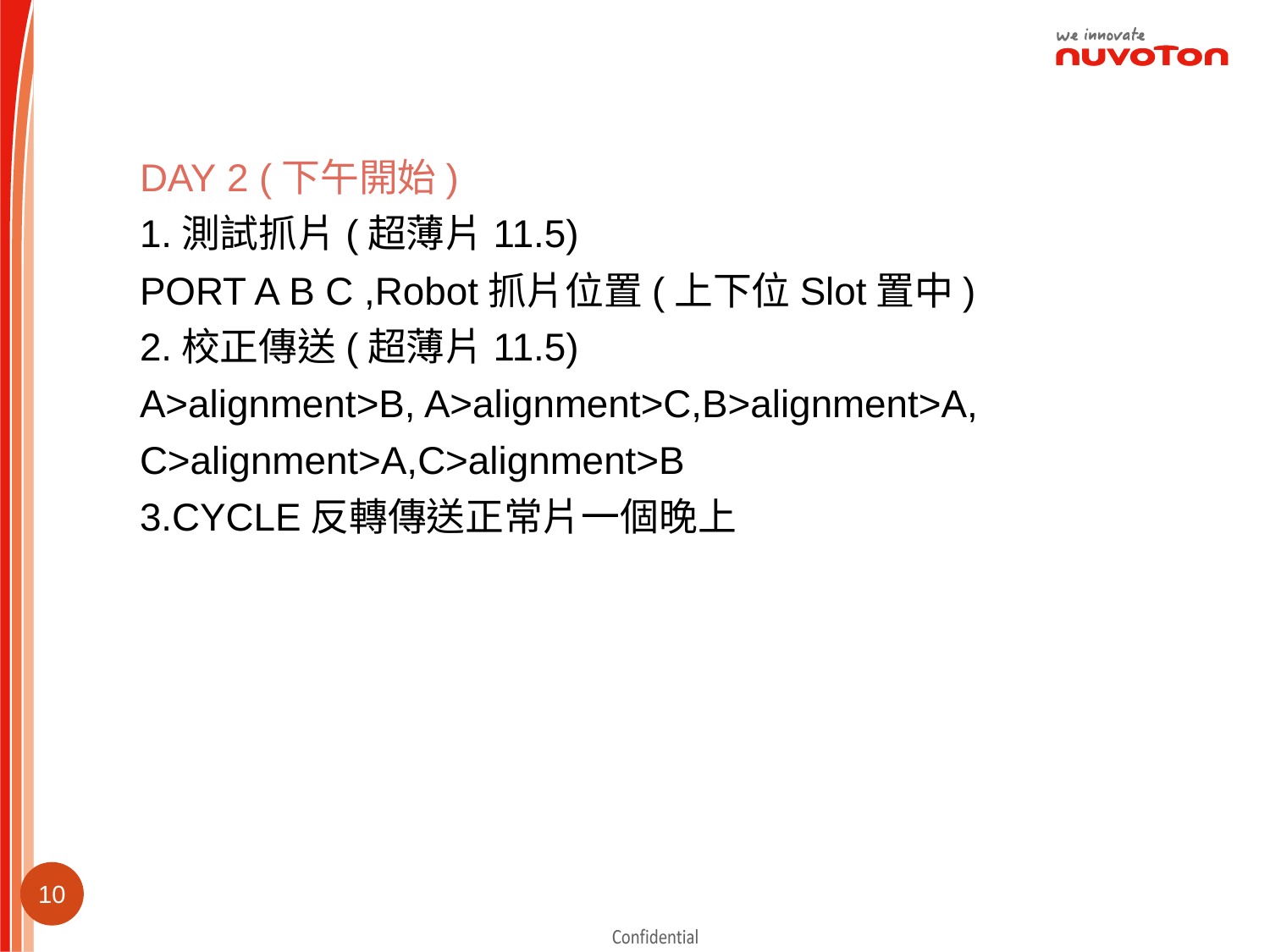

DAY 2 (下午開始)
1.測試抓片(超薄片11.5)
PORT A B C ,Robot抓片位置(上下位Slot置中)
2.校正傳送(超薄片11.5)
A>alignment>B, A>alignment>C,B>alignment>A,
C>alignment>A,C>alignment>B
3.CYCLE反轉傳送正常片一個晚上

10